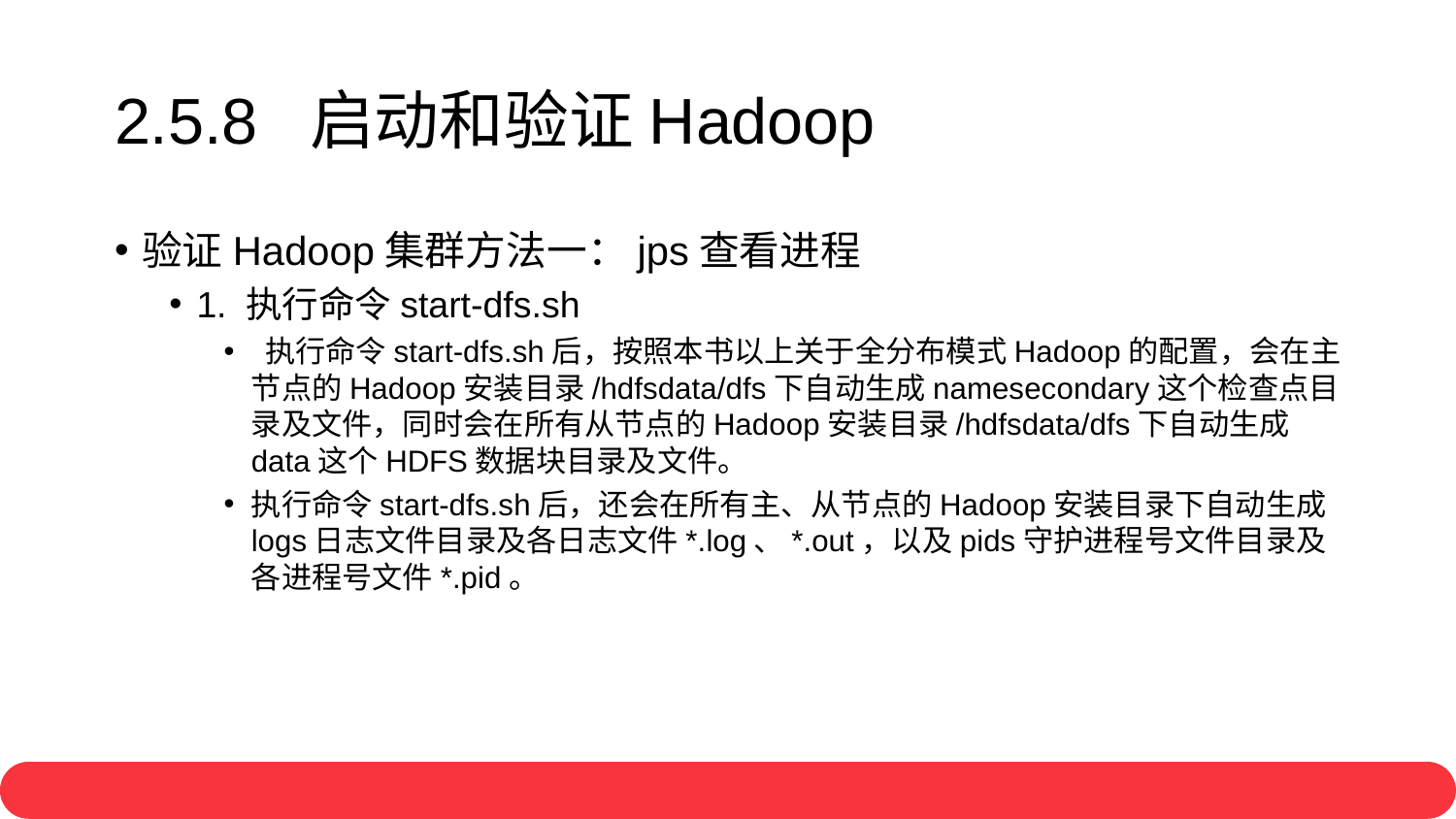

# 2.5.8  启动和验证Hadoop
验证Hadoop集群方法一：jps查看进程
1. 执行命令start-dfs.sh
 执行命令start-dfs.sh后，按照本书以上关于全分布模式Hadoop的配置，会在主节点的Hadoop安装目录/hdfsdata/dfs下自动生成namesecondary这个检查点目录及文件，同时会在所有从节点的Hadoop安装目录/hdfsdata/dfs下自动生成data这个HDFS数据块目录及文件。
执行命令start-dfs.sh后，还会在所有主、从节点的Hadoop安装目录下自动生成logs日志文件目录及各日志文件*.log、*.out，以及pids守护进程号文件目录及各进程号文件*.pid。